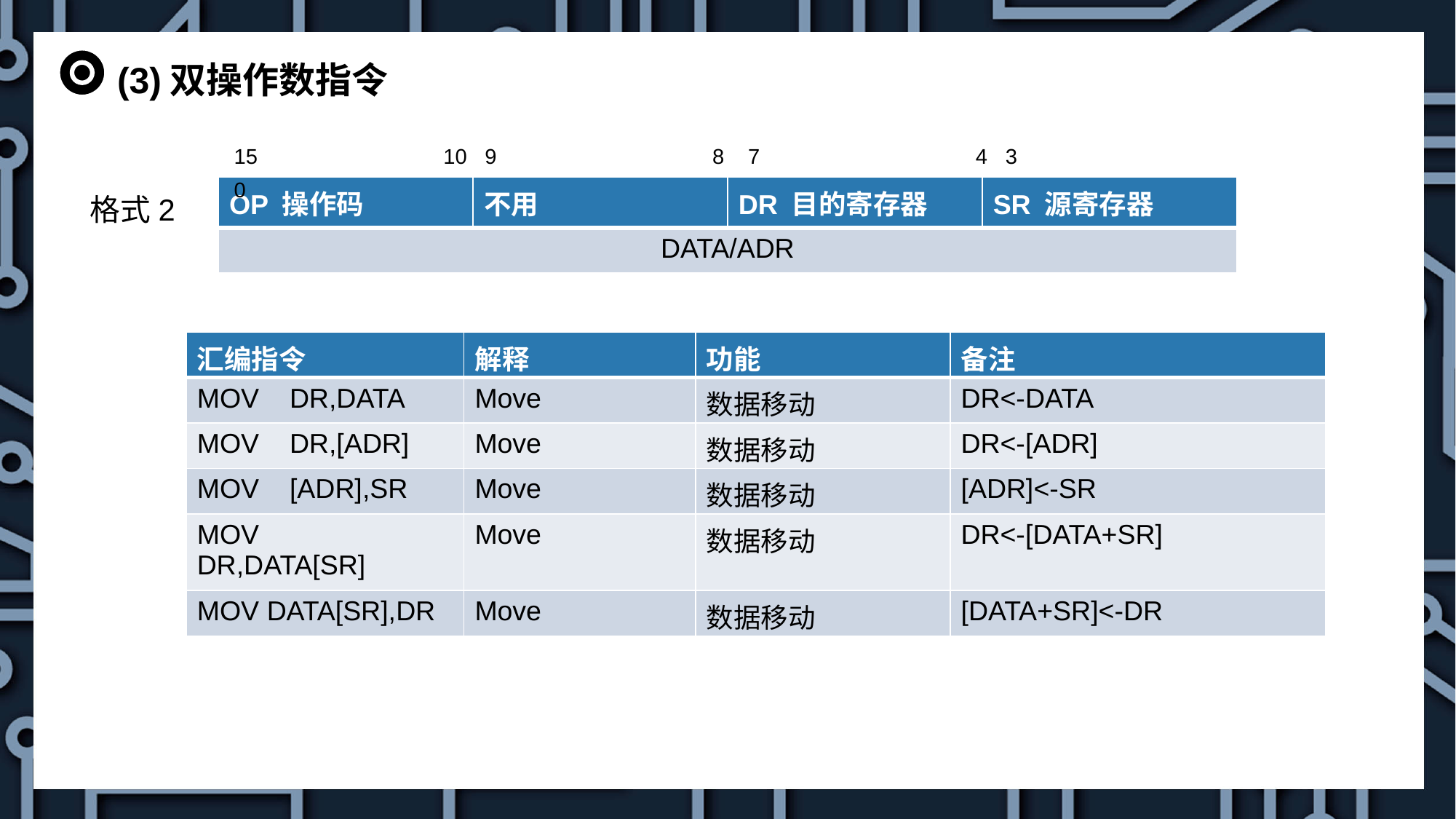

(3)双操作数指令

15                               10   9                                    8    7                                    4   3                                    0
格式2
| OP 操作码 | 不用 | DR 目的寄存器 | SR 源寄存器 |
| --- | --- | --- | --- |
| DATA/ADR |  |  |  |
| 汇编指令 | 解释 | 功能 | 备注 |
| --- | --- | --- | --- |
| MOV DR,DATA | Move | 数据移动 | DR<-DATA |
| MOV DR,[ADR] | Move | 数据移动 | DR<-[ADR] |
| MOV [ADR],SR | Move | 数据移动 | [ADR]<-SR |
| MOV DR,DATA[SR] | Move | 数据移动 | DR<-[DATA+SR] |
| MOV DATA[SR],DR | Move | 数据移动 | [DATA+SR]<-DR |